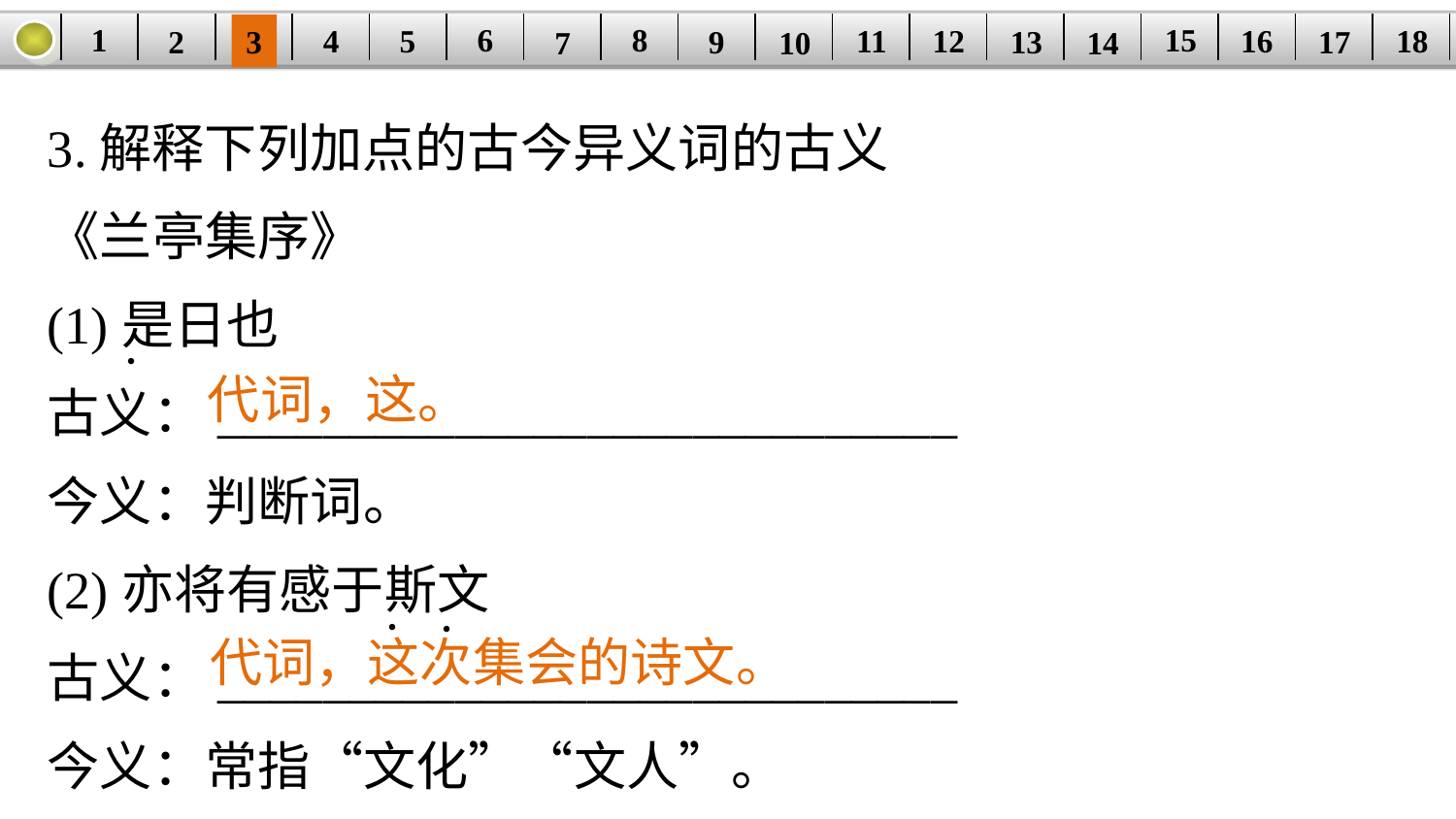

1
8
15
6
11
18
5
16
|  |  |  |  |  |  |  |  |  |  |  |  |  |  |  |  |  |  |
| --- | --- | --- | --- | --- | --- | --- | --- | --- | --- | --- | --- | --- | --- | --- | --- | --- | --- |
12
4
17
13
3
9
2
14
7
10

3.解释下列加点的古今异义词的古义
《兰亭集序》
(1)是日也
古义：____________________________
今义：判断词。
(2)亦将有感于斯文
古义：____________________________
今义：常指“文化”“文人”。
·
代词，这。
·
·
代词，这次集会的诗文。